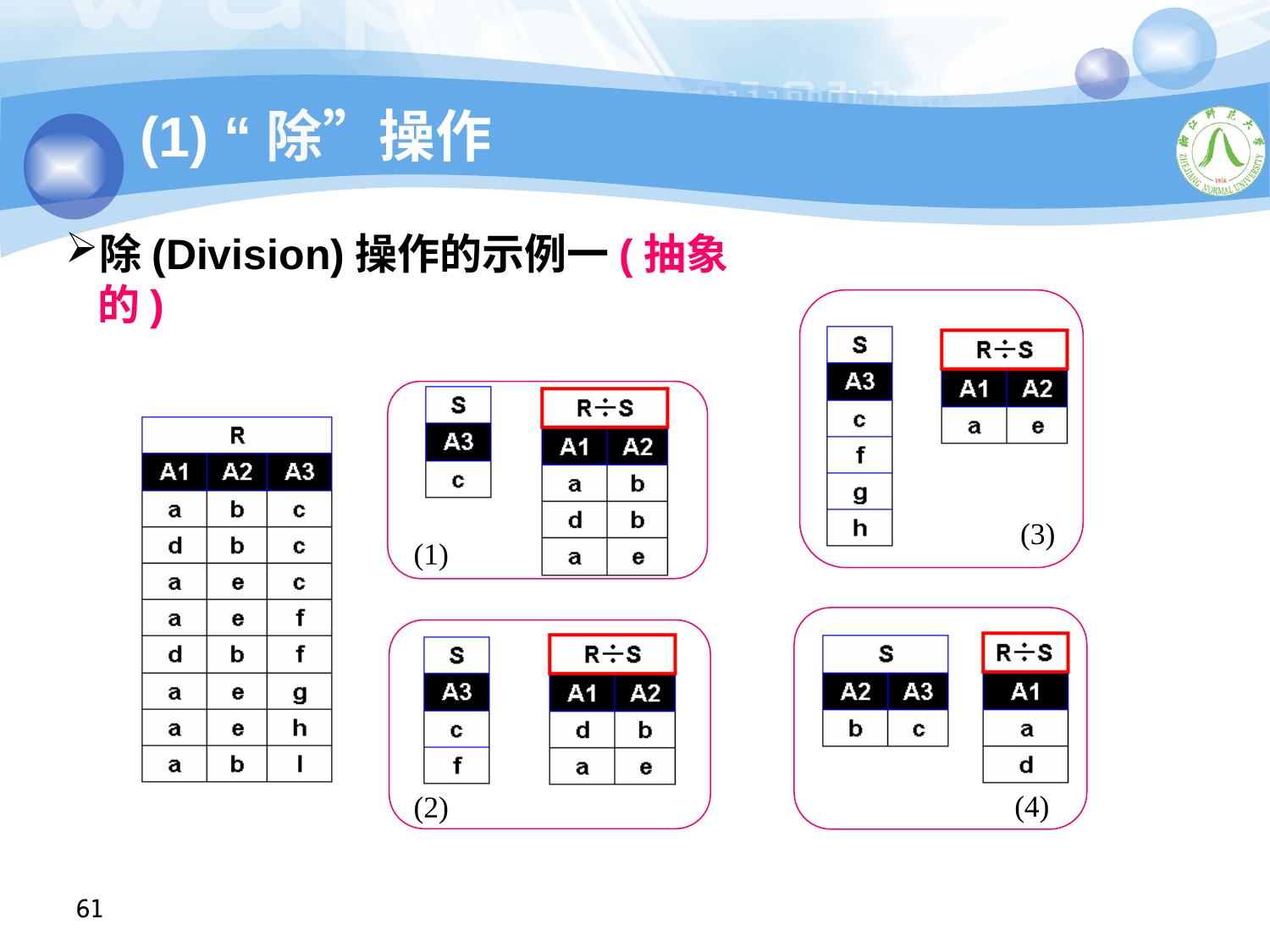

# (1) “除”操作
除(Division)操作的示例一(抽象的)

(3)

(1)

(4)

(2)
61